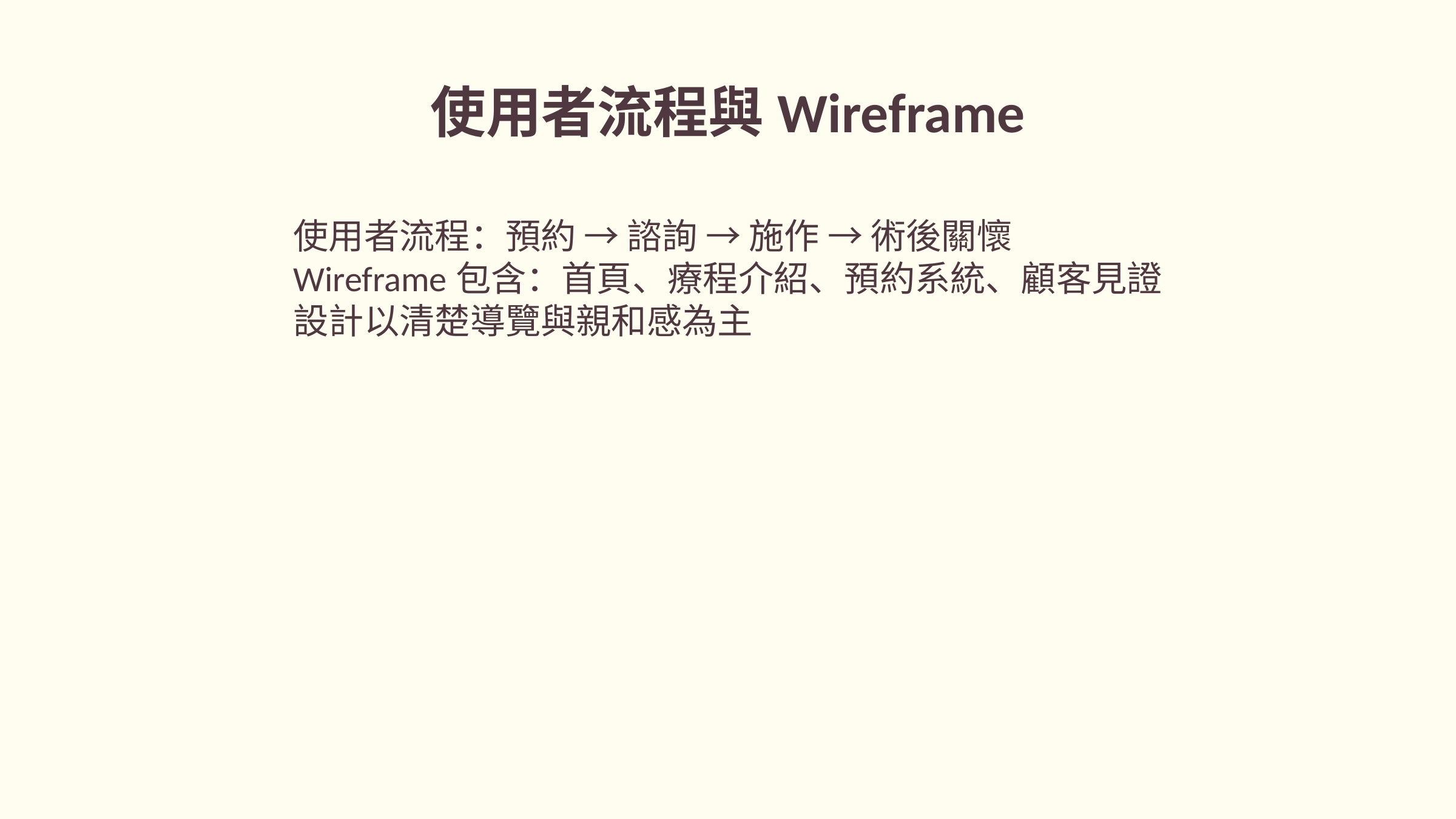

使用者流程與Wireframe

使用者流程：預約 → 諮詢 → 施作 → 術後關懷
Wireframe包含：首頁、療程介紹、預約系統、顧客見證
設計以清楚導覽與親和感為主